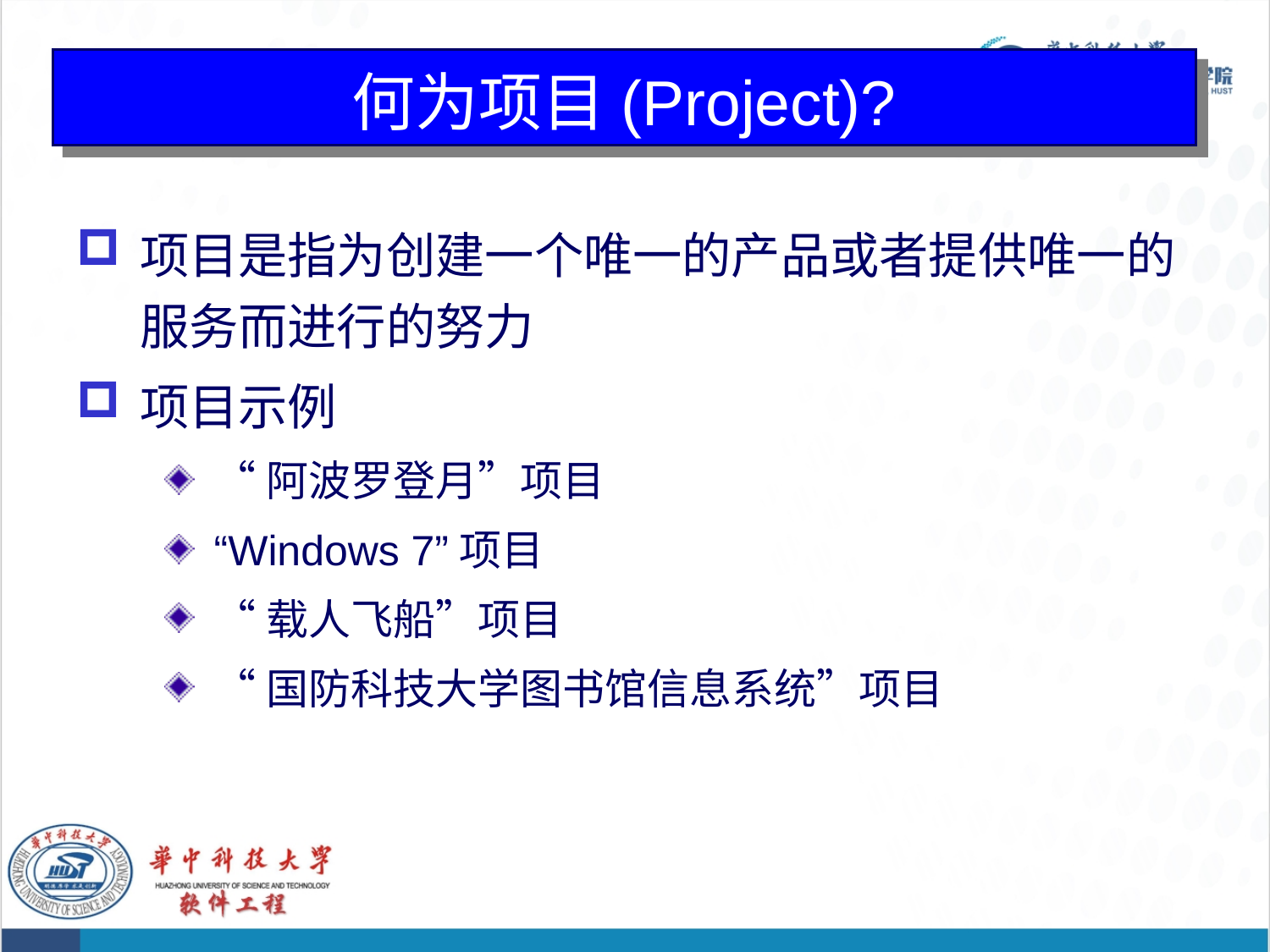

# 何为项目(Project)?
项目是指为创建一个唯一的产品或者提供唯一的服务而进行的努力
项目示例
“阿波罗登月”项目
“Windows 7”项目
“载人飞船”项目
“国防科技大学图书馆信息系统”项目